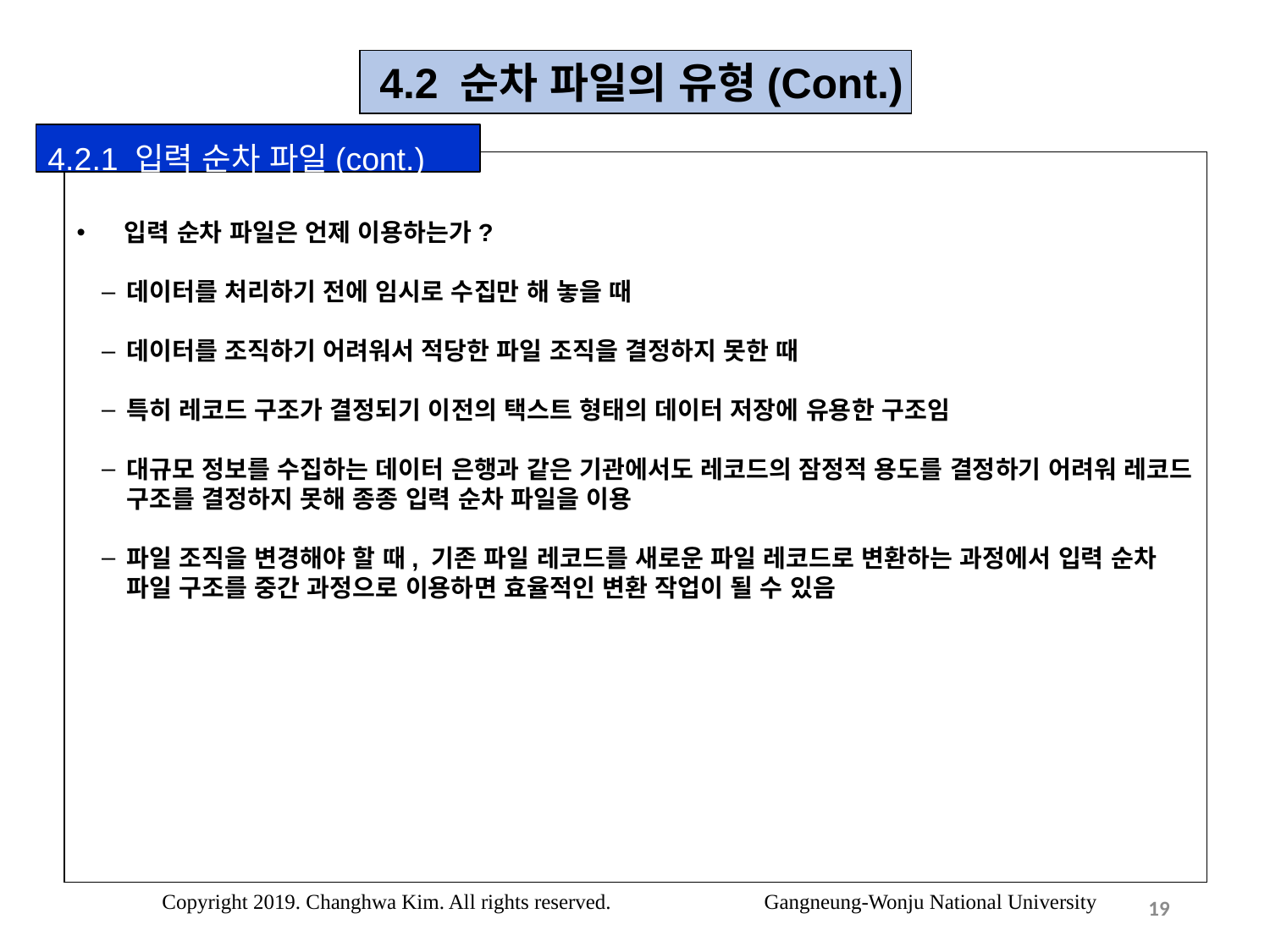

4.2 순차 파일의 유형(Cont.)
4.2.1 입력 순차 파일(cont.)

입력 순차 파일은 언제 이용하는가?

데이터를 처리하기 전에 임시로 수집만 해 놓을 때

데이터를 조직하기 어려워서 적당한 파일 조직을 결정하지 못한 때

특히 레코드 구조가 결정되기 이전의 택스트 형태의 데이터 저장에 유용한 구조임

대규모 정보를 수집하는 데이터 은행과 같은 기관에서도 레코드의 잠정적 용도를 결정하기 어려워 레코드 구조를 결정하지 못해 종종 입력 순차 파일을 이용

파일 조직을 변경해야 할 때, 기존 파일 레코드를 새로운 파일 레코드로 변환하는 과정에서 입력 순차 파일 구조를 중간 과정으로 이용하면 효율적인 변환 작업이 될 수 있음

Copyright 2019. Changhwa Kim. All rights reserved.                             Gangneung-Wonju National University
19